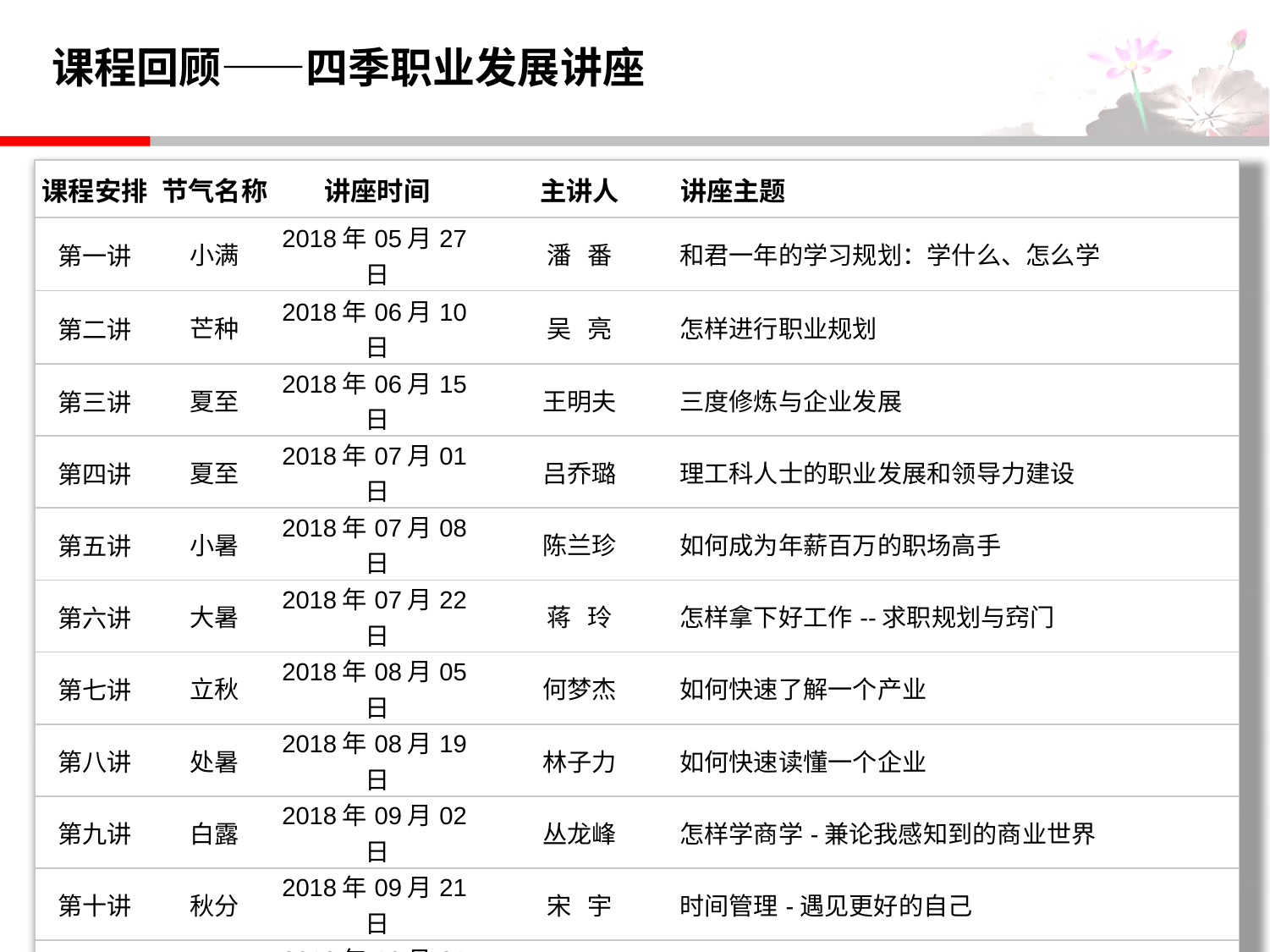

# 课程回顾——四季职业发展讲座
| 课程安排 | 节气名称 | 讲座时间 | 主讲人 | 讲座主题 |
| --- | --- | --- | --- | --- |
| 第一讲 | 小满 | 2018年05月27日 | 潘 番 | 和君一年的学习规划：学什么、怎么学 |
| 第二讲 | 芒种 | 2018年06月10日 | 吴 亮 | 怎样进行职业规划 |
| 第三讲 | 夏至 | 2018年06月15日 | 王明夫 | 三度修炼与企业发展 |
| 第四讲 | 夏至 | 2018年07月01日 | 吕乔璐 | 理工科人士的职业发展和领导力建设 |
| 第五讲 | 小暑 | 2018年07月08日 | 陈兰珍 | 如何成为年薪百万的职场高手 |
| 第六讲 | 大暑 | 2018年07月22日 | 蒋 玲 | 怎样拿下好工作--求职规划与窍门 |
| 第七讲 | 立秋 | 2018年08月05日 | 何梦杰 | 如何快速了解一个产业 |
| 第八讲 | 处暑 | 2018年08月19日 | 林子力 | 如何快速读懂一个企业 |
| 第九讲 | 白露 | 2018年09月02日 | 丛龙峰 | 怎样学商学-兼论我感知到的商业世界 |
| 第十讲 | 秋分 | 2018年09月21日 | 宋 宇 | 时间管理-遇见更好的自己 |
| 第十一讲 | 寒露 | 2018年10月21日 | 李 军 | 用事实说话 |
| 第十二讲 | 霜降 | 2018年10月28日 | 陈志强 | 用数据说话 |
6